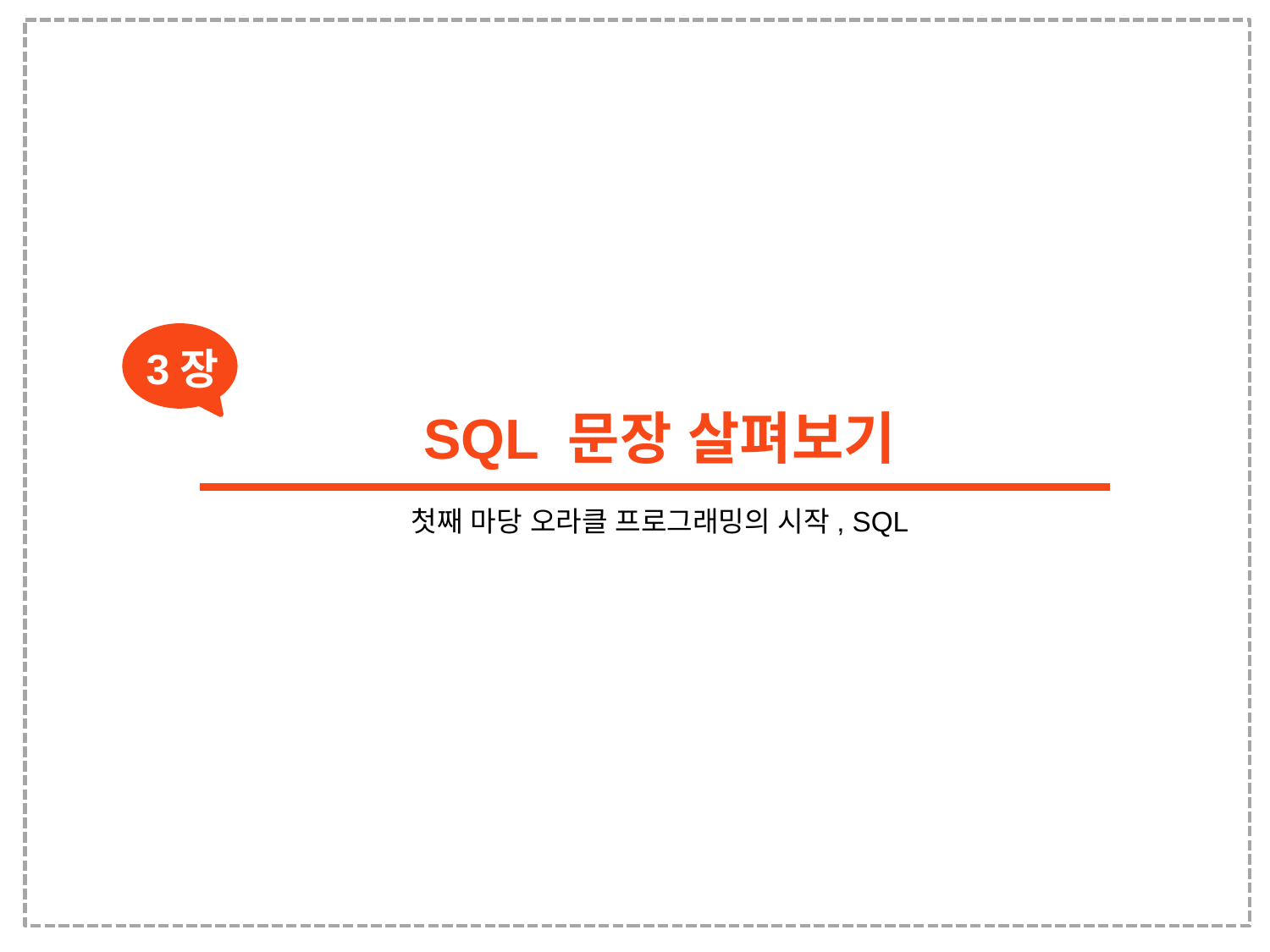

3장
SQL 문장 살펴보기
첫째 마당 오라클 프로그래밍의 시작, SQL